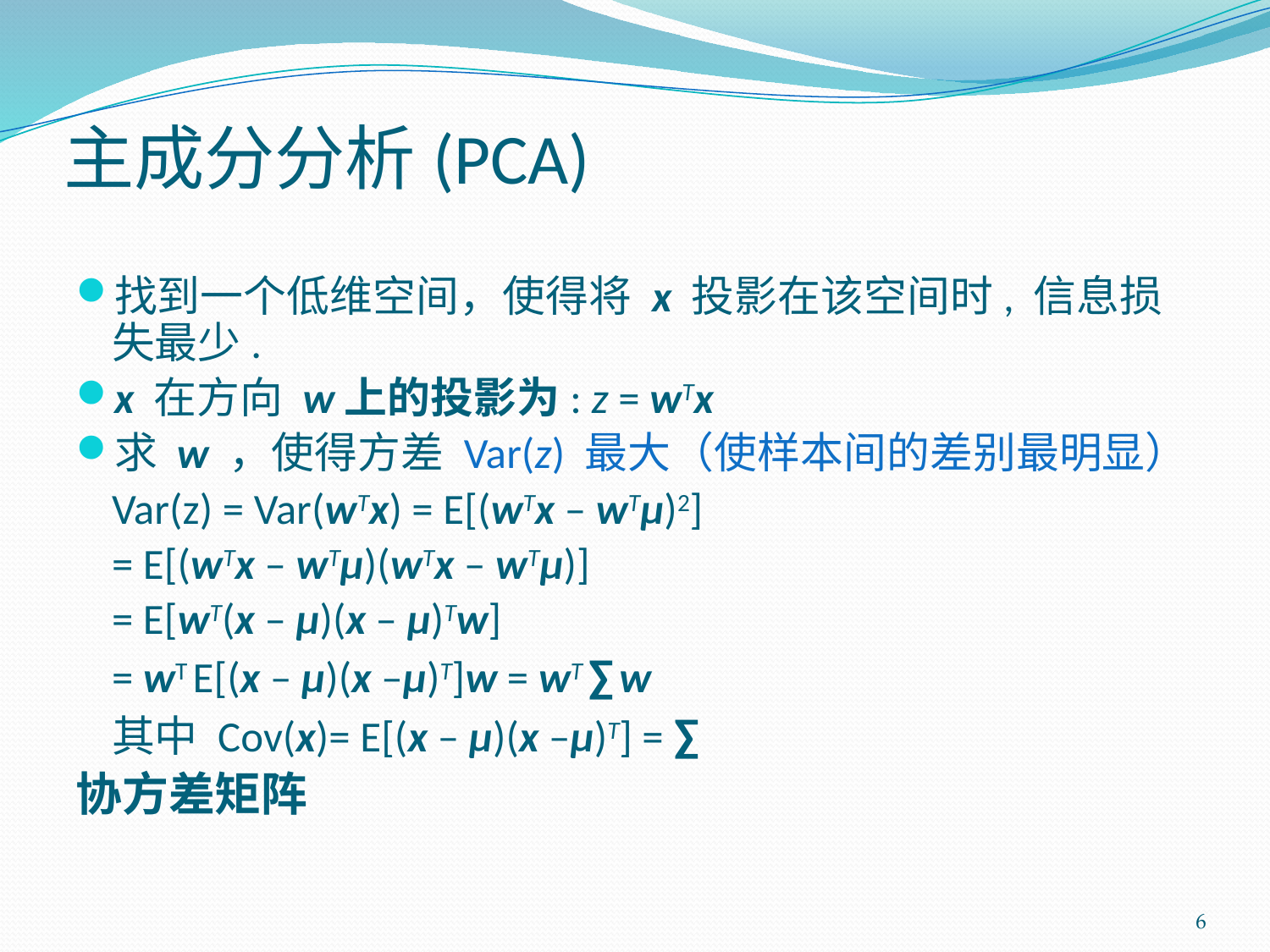

# 主成分分析(PCA)
找到一个低维空间，使得将 x 投影在该空间时, 信息损失最少.
x 在方向 w上的投影为: z = wTx
求 w ，使得方差 Var(z) 最大（使样本间的差别最明显）
		Var(z) = Var(wTx) = E[(wTx – wTμ)2]
			= E[(wTx – wTμ)(wTx – wTμ)]
			= E[wT(x – μ)(x – μ)Tw]
			= wT E[(x – μ)(x –μ)T]w = wT ∑ w
	其中 Cov(x)= E[(x – μ)(x –μ)T] = ∑
协方差矩阵
6